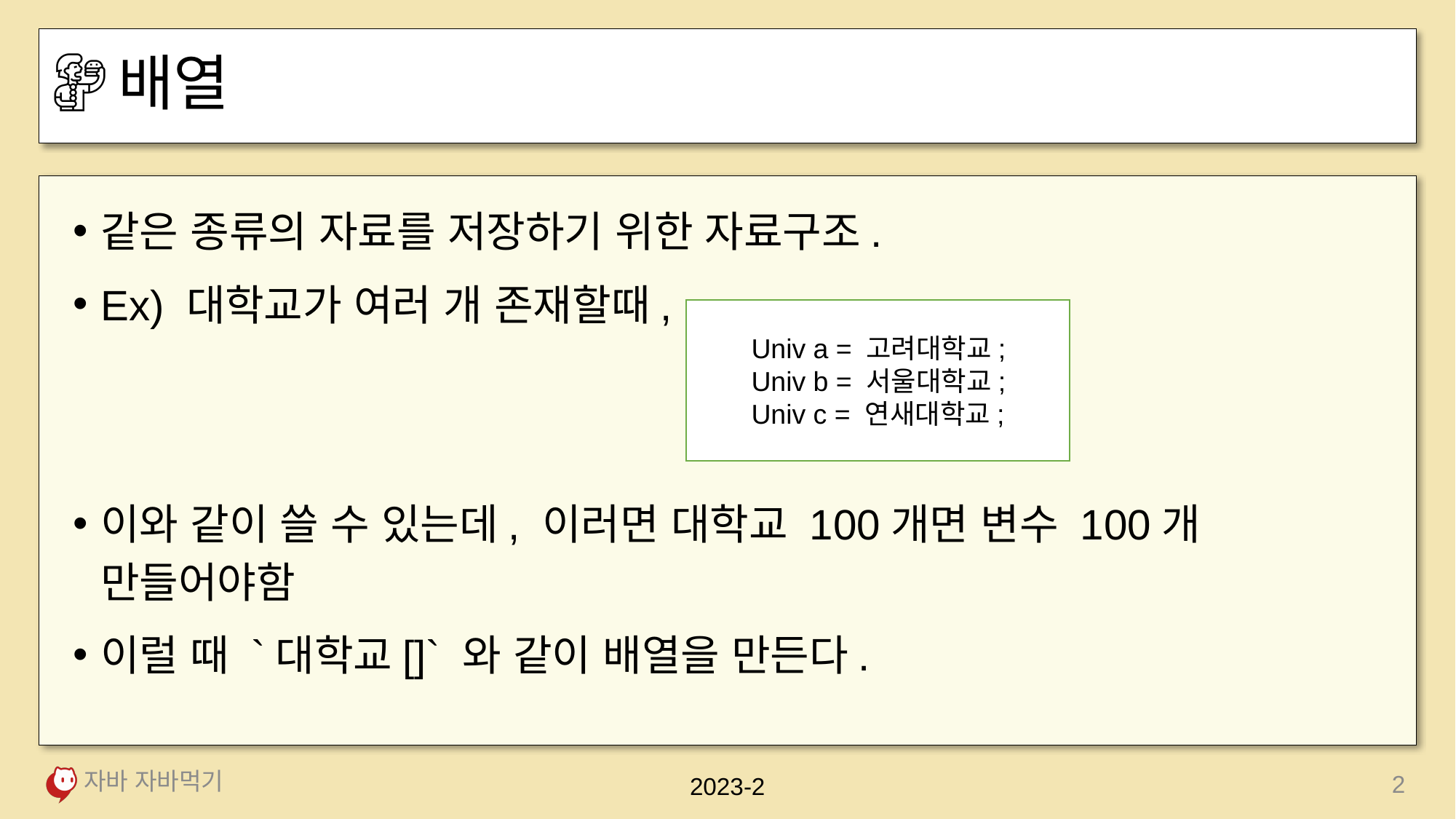

# 배열
같은 종류의 자료를 저장하기 위한 자료구조.
Ex) 대학교가 여러 개 존재할때,

이와 같이 쓸 수 있는데, 이러면 대학교 100개면 변수 100개 만들어야함
이럴 때 `대학교[]` 와 같이 배열을 만든다.
Univ a = 고려대학교;
Univ b = 서울대학교;
Univ c = 연새대학교;
자바 자바먹기
2